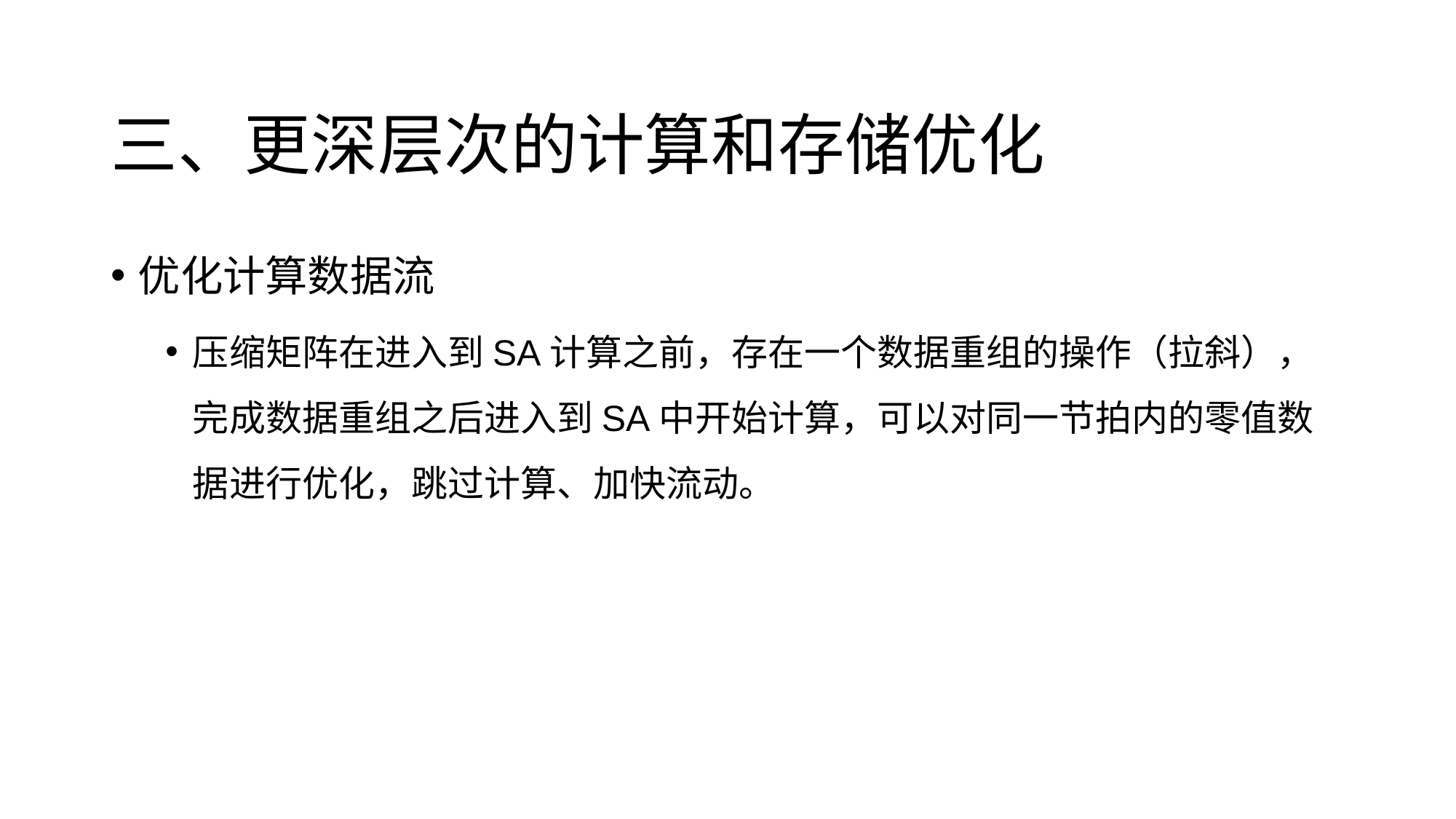

# 三、更深层次的计算和存储优化
优化计算数据流
压缩矩阵在进入到SA计算之前，存在一个数据重组的操作（拉斜），完成数据重组之后进入到SA中开始计算，可以对同一节拍内的零值数据进行优化，跳过计算、加快流动。